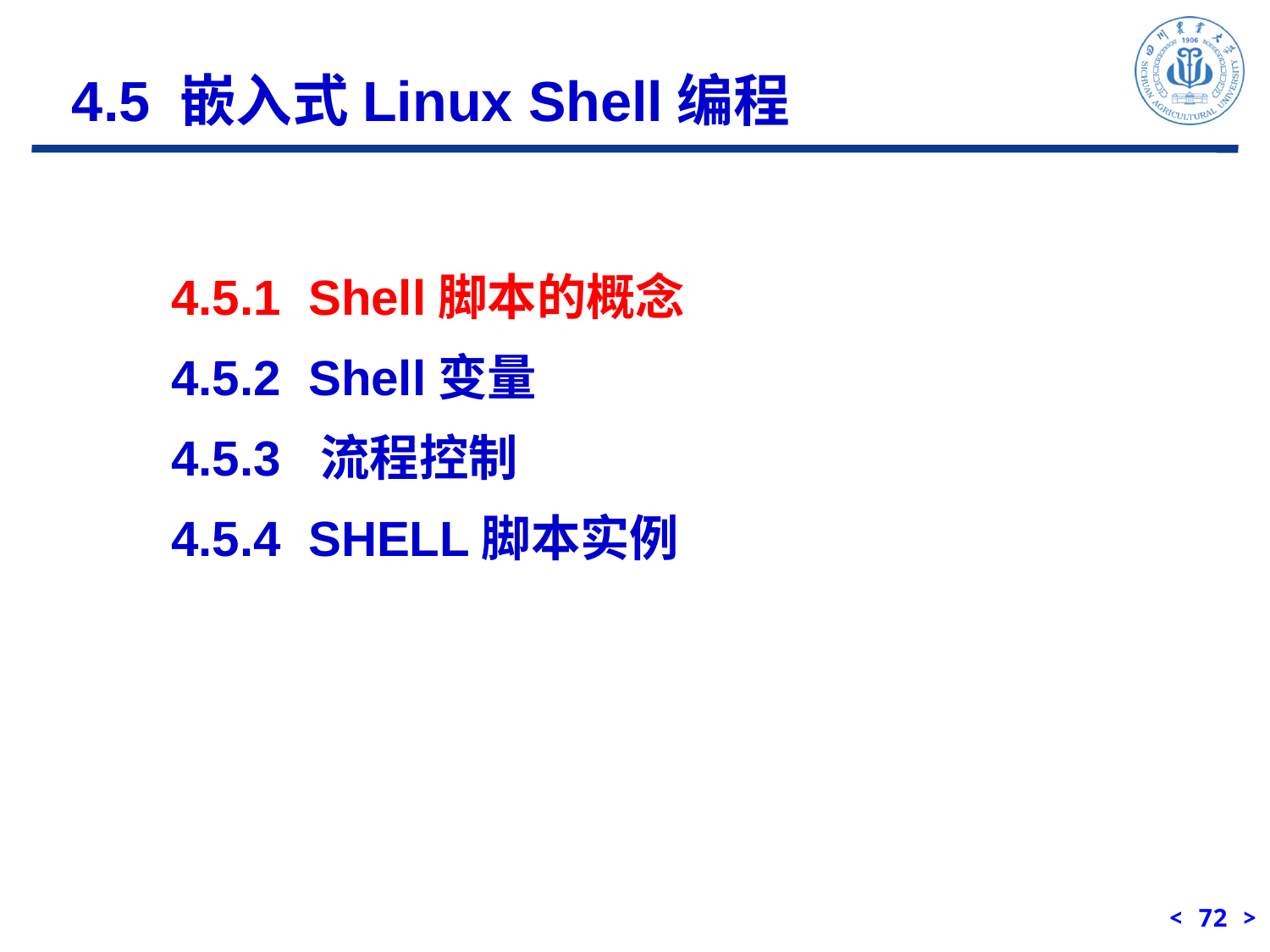

4.5 嵌入式Linux Shell编程
4.5.1  Shell脚本的概念
4.5.2  Shell变量
4.5.3  流程控制
4.5.4  SHELL脚本实例